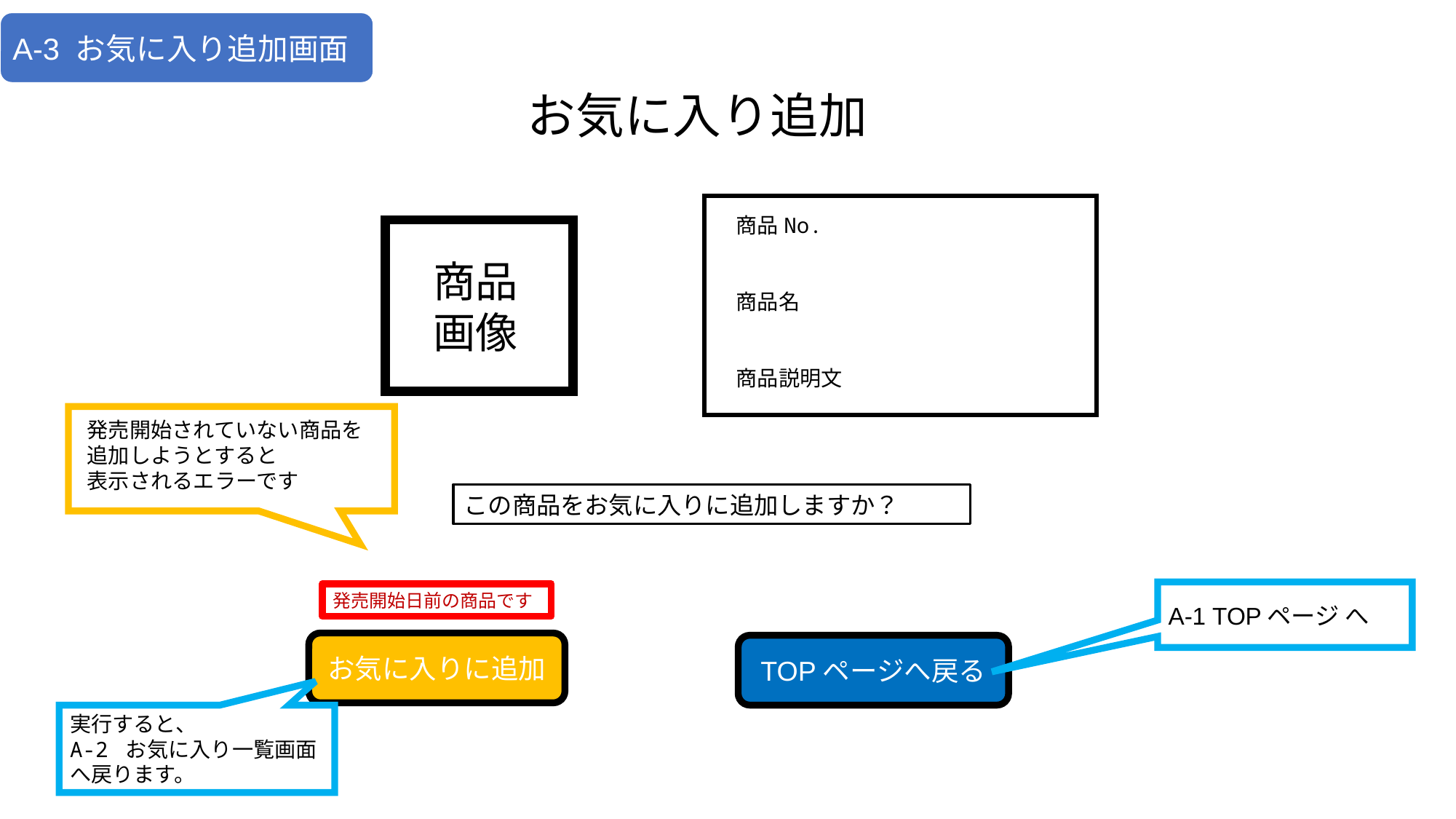

A-3 お気に入り追加画面
お気に入り追加

商品No.

商品名

商品説明文

商品
画像

発売開始されていない商品を
追加しようとすると
表示されるエラーです
この商品をお気に入りに追加しますか？

A-1 TOPページ へ

発売開始日前の商品です
お気に入りに追加
TOPページへ戻る

実行すると、
A-2 お気に入り一覧画面 へ戻ります。